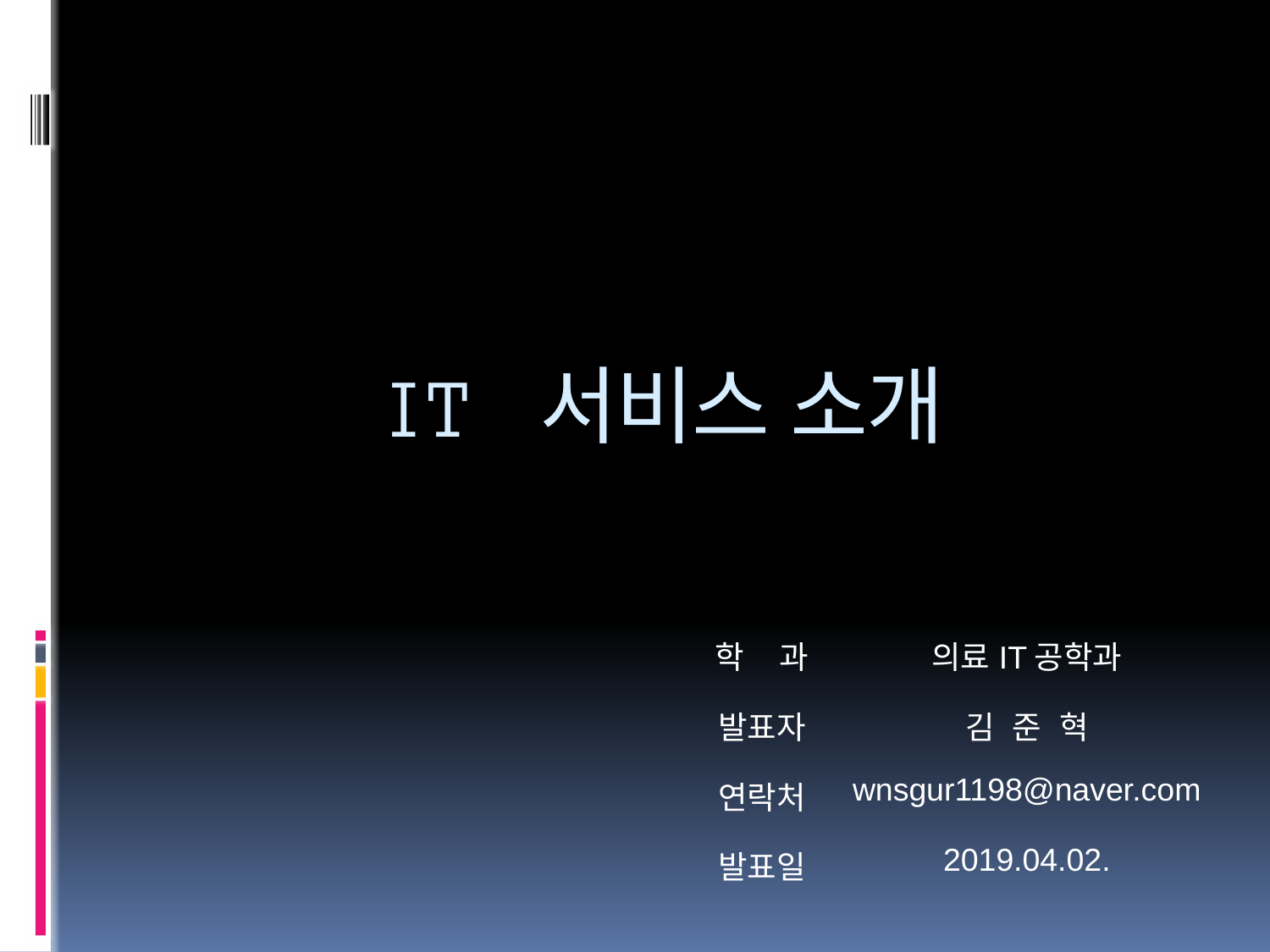

# IT 서비스 소개
| 학 과 | 의료IT공학과 |
| --- | --- |
| 발표자 | 김 준 혁 |
| 연락처 | wnsgur1198@naver.com |
| 발표일 | 2019.04.02. |